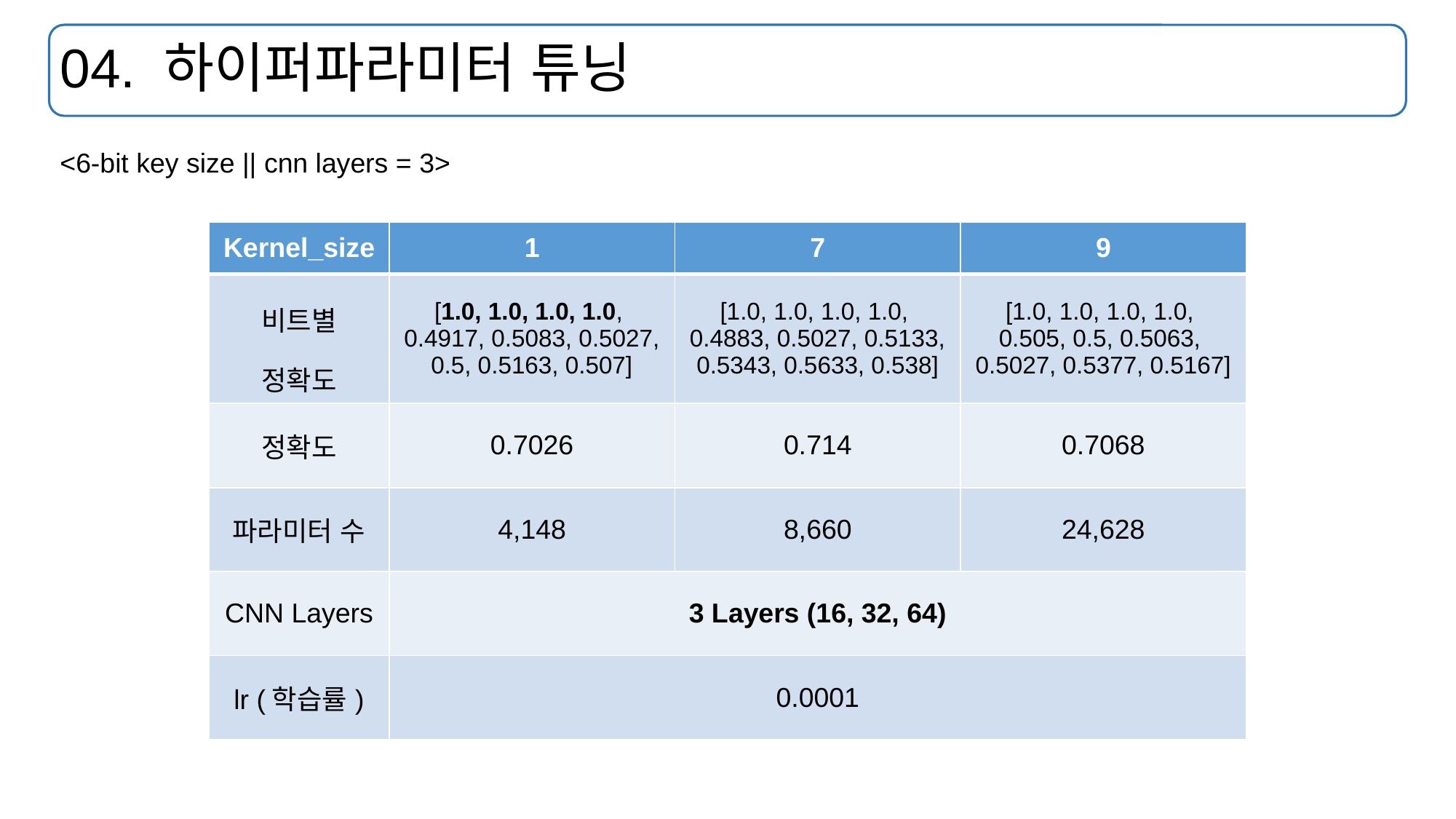

# 04. 하이퍼파라미터 튜닝
<6-bit key size || cnn layers = 3>
| Kernel\_size | 1 | 7 | 9 |
| --- | --- | --- | --- |
| 비트별 정확도 | [1.0, 1.0, 1.0, 1.0, 0.4917, 0.5083, 0.5027, 0.5, 0.5163, 0.507] | [1.0, 1.0, 1.0, 1.0, 0.4883, 0.5027, 0.5133, 0.5343, 0.5633, 0.538] | [1.0, 1.0, 1.0, 1.0, 0.505, 0.5, 0.5063, 0.5027, 0.5377, 0.5167] |
| 정확도 | 0.7026 | 0.714 | 0.7068 |
| 파라미터 수 | 4,148 | 8,660 | 24,628 |
| CNN Layers | 3 Layers (16, 32, 64) |  |  |
| lr (학습률) | 0.0001 |  |  |